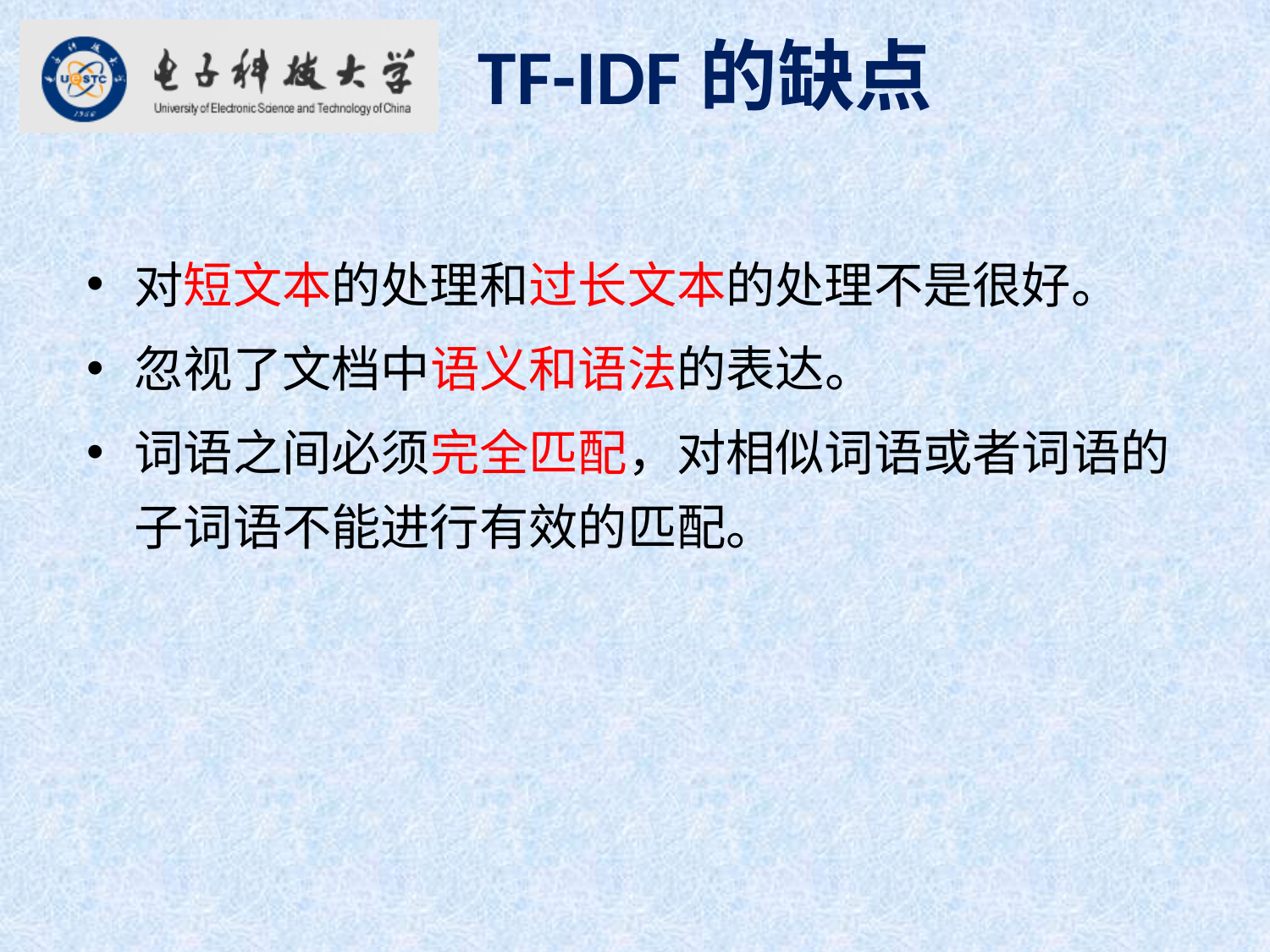

TF-IDF的缺点
对短文本的处理和过长文本的处理不是很好。
忽视了文档中语义和语法的表达。
词语之间必须完全匹配，对相似词语或者词语的子词语不能进行有效的匹配。